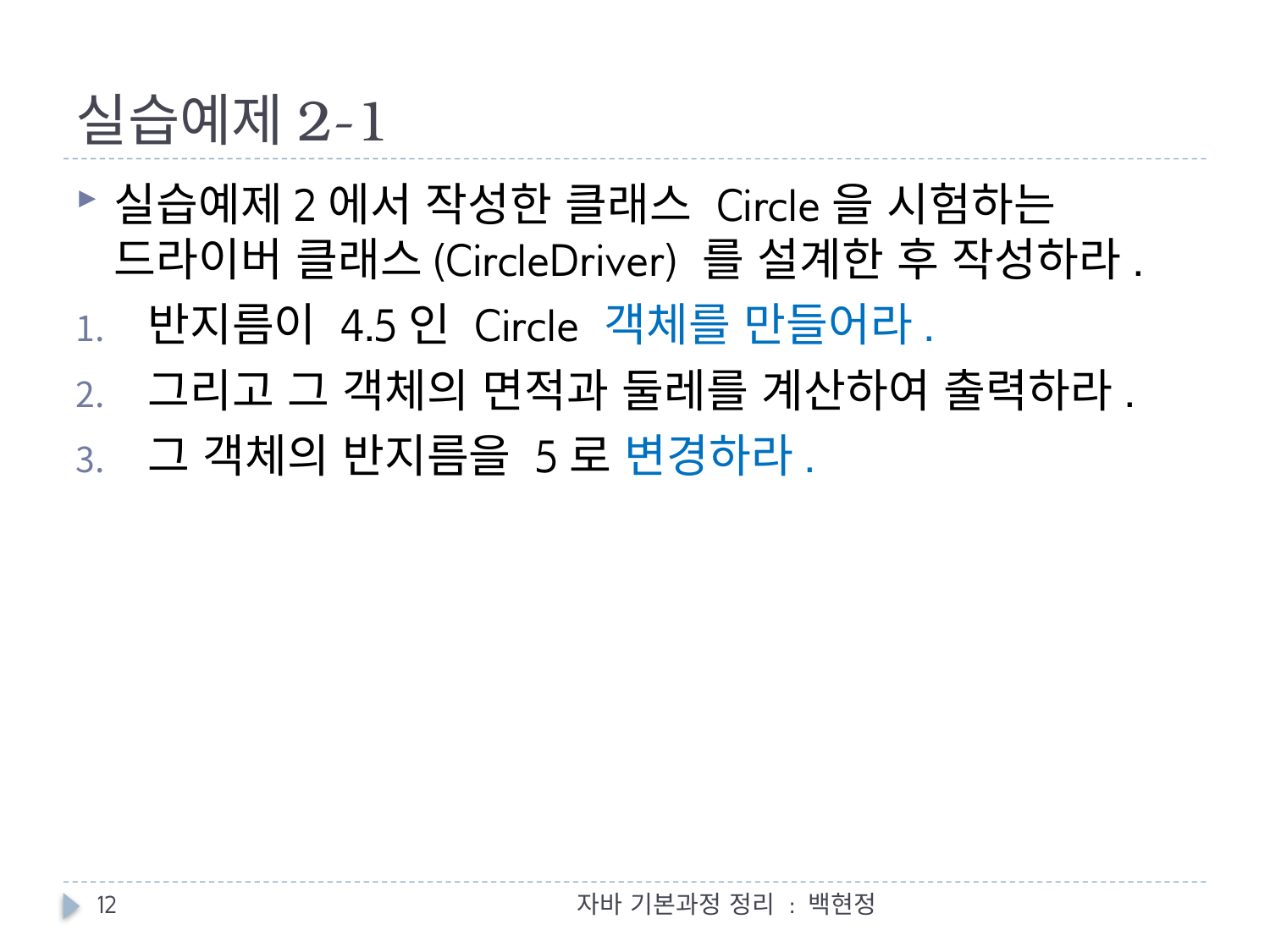

# 실습예제2-1
실습예제2에서 작성한 클래스 Circle을 시험하는 드라이버 클래스(CircleDriver) 를 설계한 후 작성하라.
반지름이 4.5인 Circle 객체를 만들어라.
그리고 그 객체의 면적과 둘레를 계산하여 출력하라.
그 객체의 반지름을 5로 변경하라.
12
자바 기본과정 정리 : 백현정